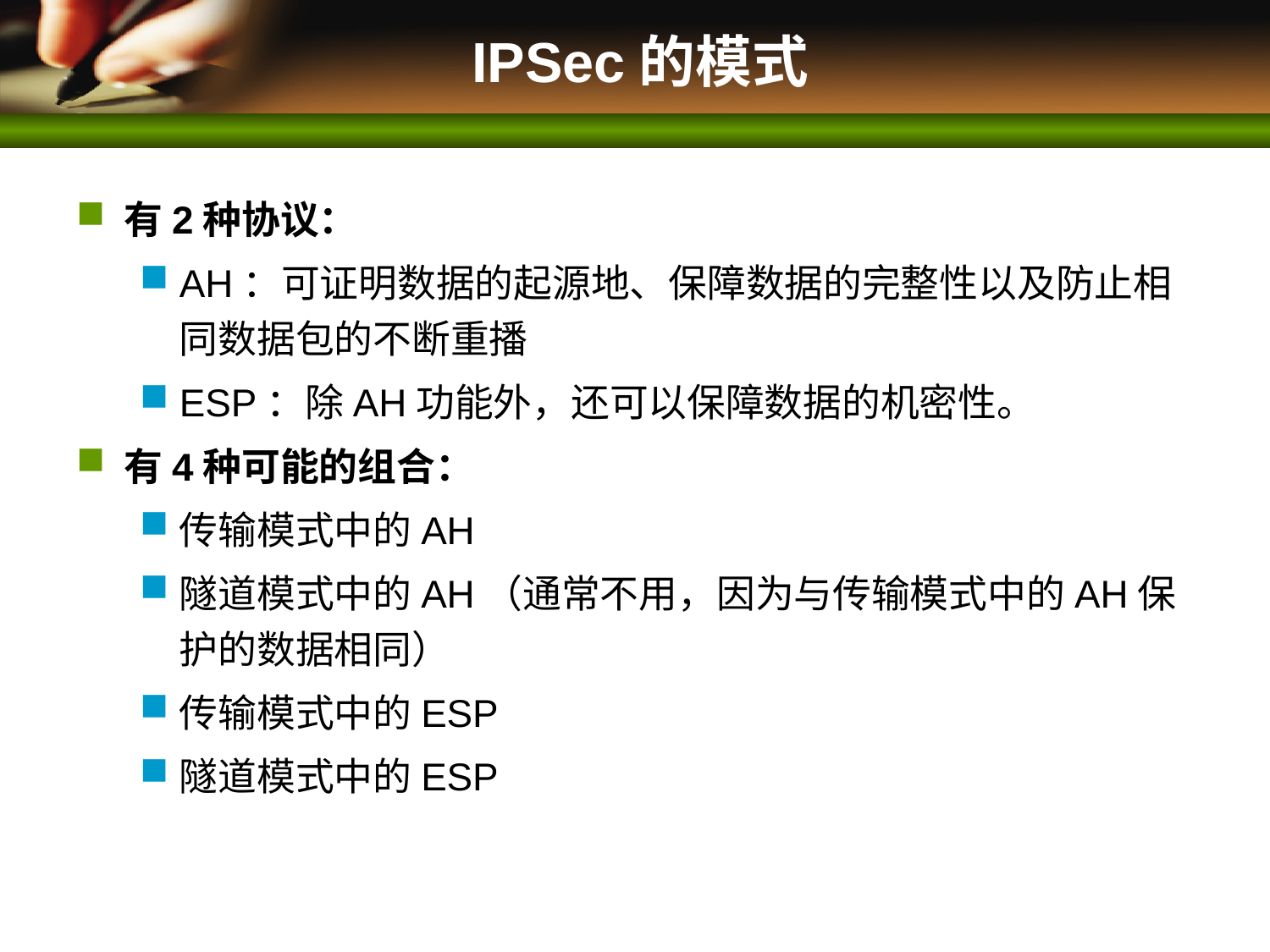

# IPSec的模式
有2种协议：
AH：可证明数据的起源地、保障数据的完整性以及防止相同数据包的不断重播
ESP：除AH功能外，还可以保障数据的机密性。
有4种可能的组合：
传输模式中的AH
隧道模式中的AH（通常不用，因为与传输模式中的AH保护的数据相同）
传输模式中的ESP
隧道模式中的ESP